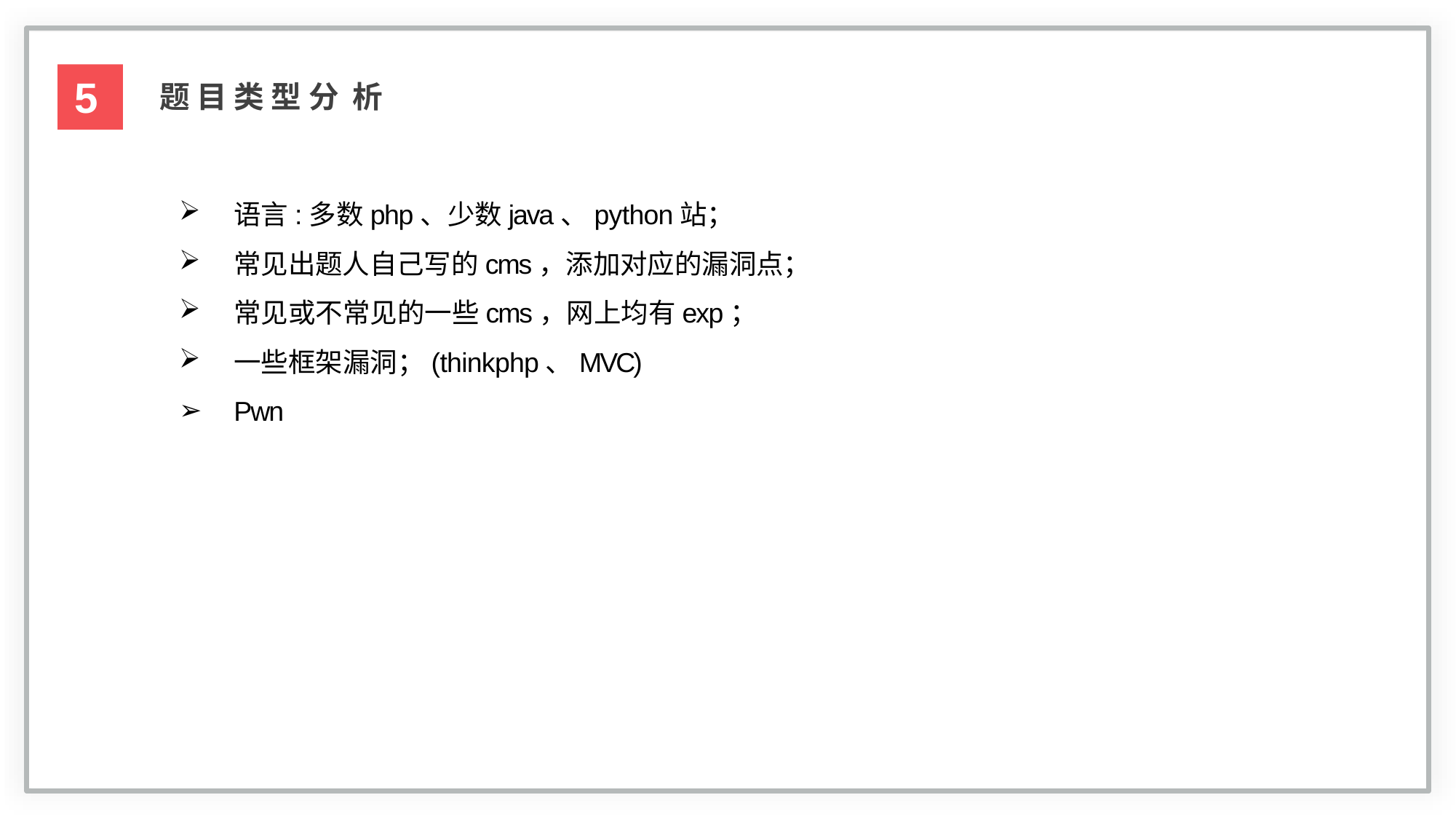

5
题 目 类 型 分 析

语言:多数php、少数java、python站；
常见出题人自己写的cms，添加对应的漏洞点；
常见或不常见的一些cms，网上均有exp；
一些框架漏洞；(thinkphp、MVC)
Pwn